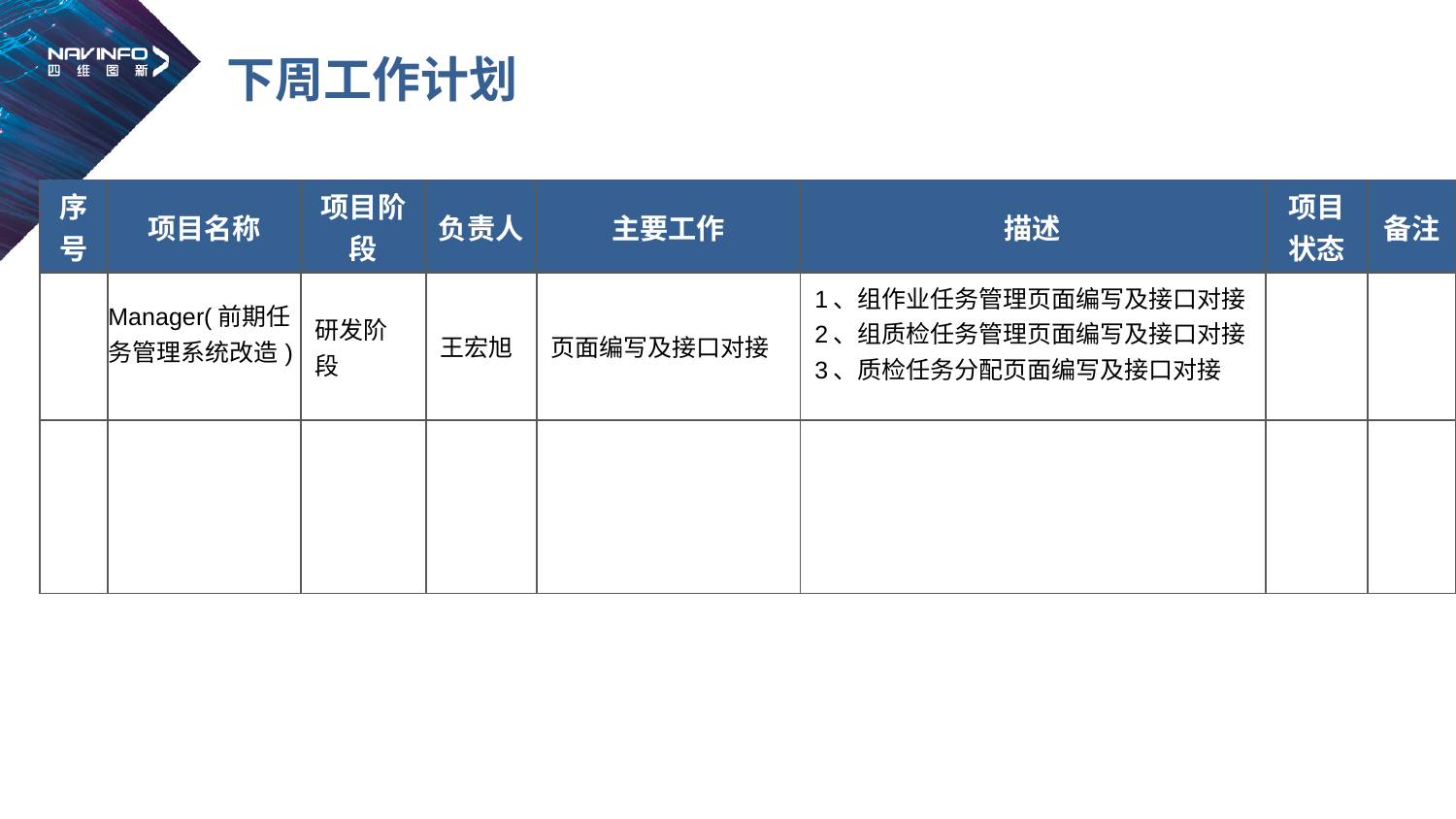

# 下周工作计划
| 序号 | 项目名称 | 项目阶段 | 负责人 | 主要工作 | 描述 | 项目状态 | 备注 |
| --- | --- | --- | --- | --- | --- | --- | --- |
|  | Manager(前期任务管理系统改造) | 研发阶段 | 王宏旭 | 页面编写及接口对接 | 1、组作业任务管理页面编写及接口对接 2、组质检任务管理页面编写及接口对接 3、质检任务分配页面编写及接口对接 |  |  |
|  |  |  |  |  |  |  |  |